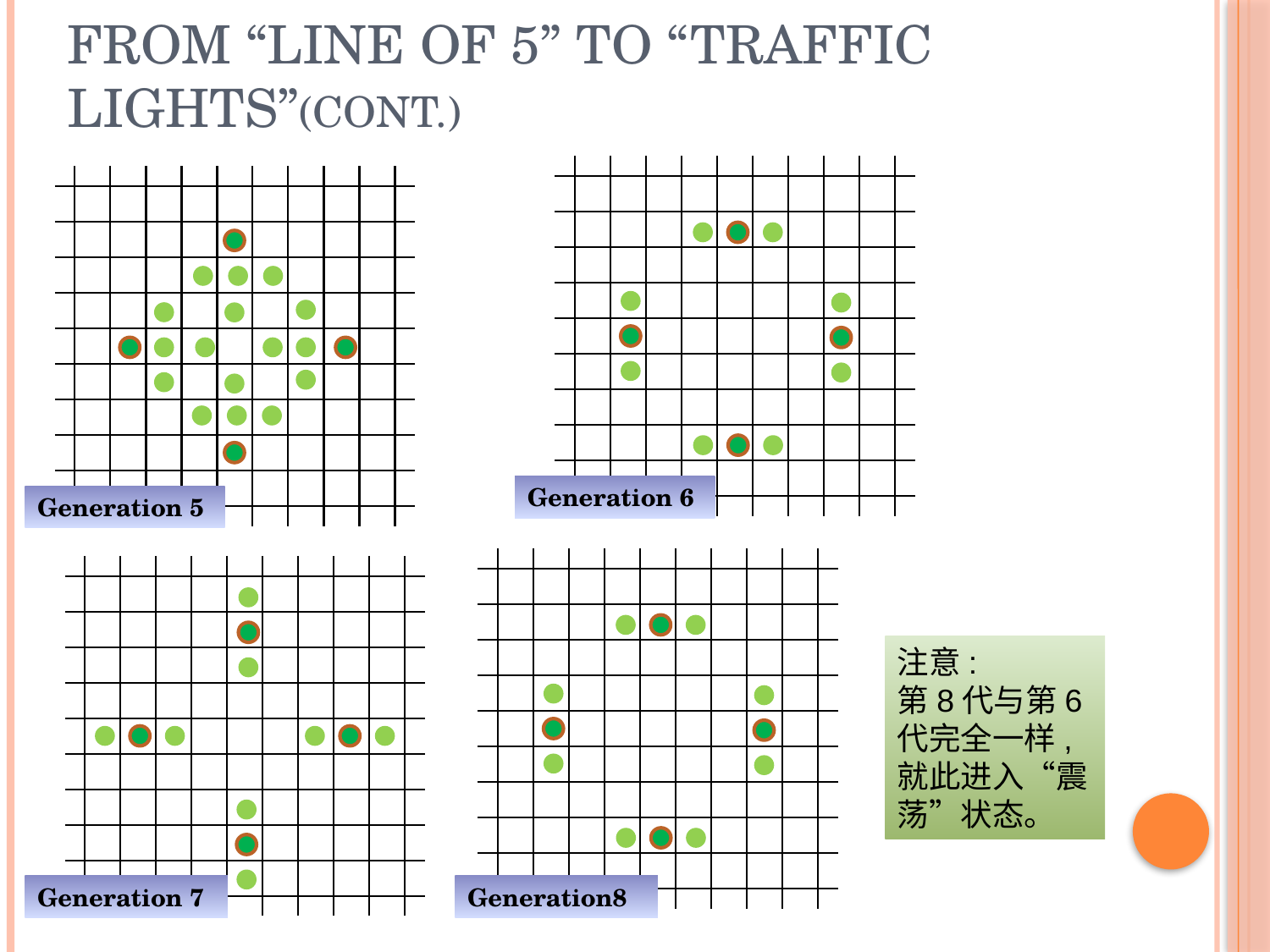

# From “Line of 5” to “Traffic Lights”(cont.)

Generation 6
Generation 5

注意:
第8代与第6代完全一样, 就此进入“震荡”状态。

Generation 7
Generation8